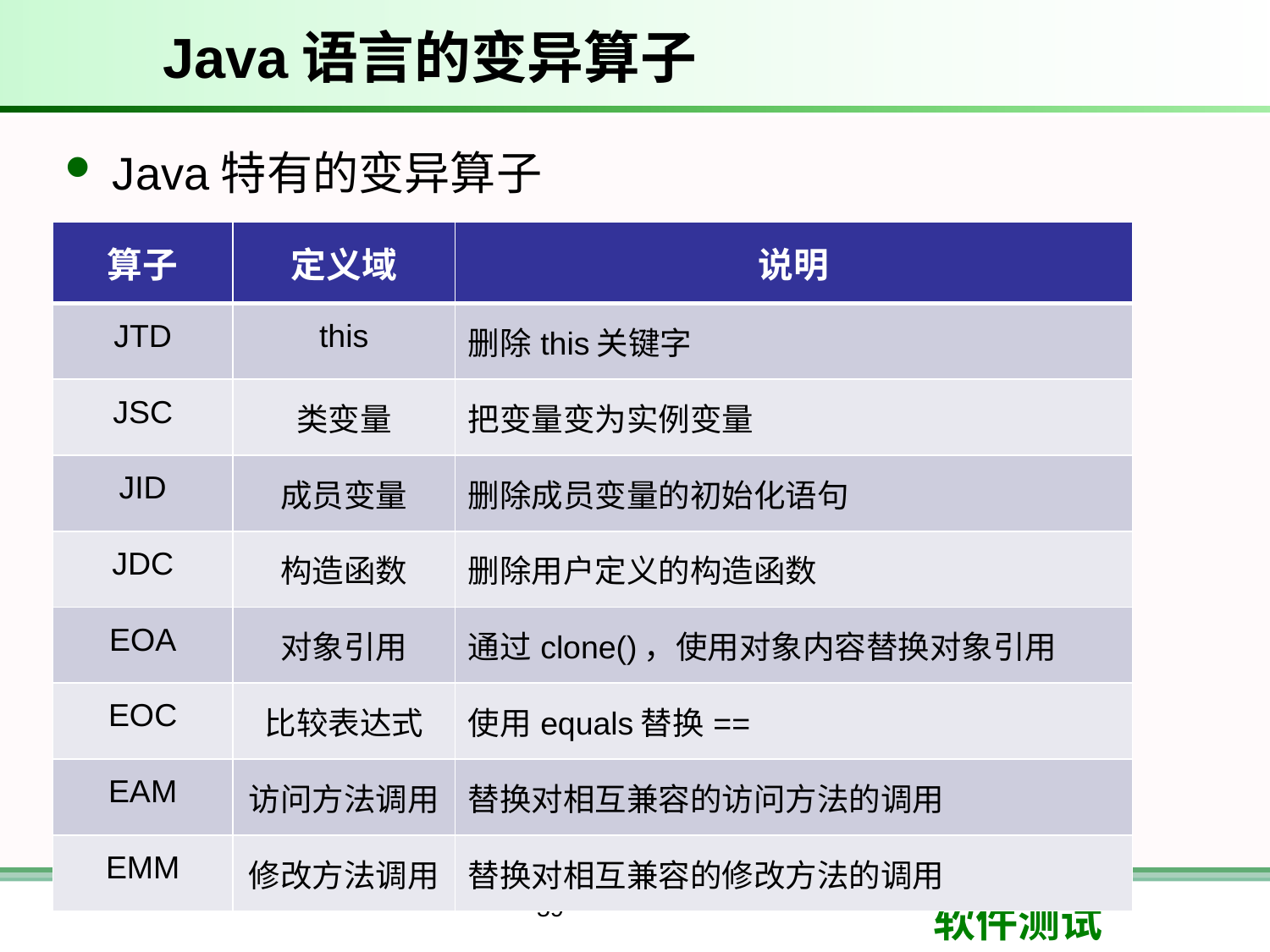

# Java语言的变异算子
Java特有的变异算子

| 算子 | 定义域 | 说明 |
| --- | --- | --- |
| JTD | this | 删除this关键字 |
| JSC | 类变量 | 把变量变为实例变量 |
| JID | 成员变量 | 删除成员变量的初始化语句 |
| JDC | 构造函数 | 删除用户定义的构造函数 |
| EOA | 对象引用 | 通过clone()，使用对象内容替换对象引用 |
| EOC | 比较表达式 | 使用equals替换== |
| EAM | 访问方法调用 | 替换对相互兼容的访问方法的调用 |
| EMM | 修改方法调用 | 替换对相互兼容的修改方法的调用 |
59